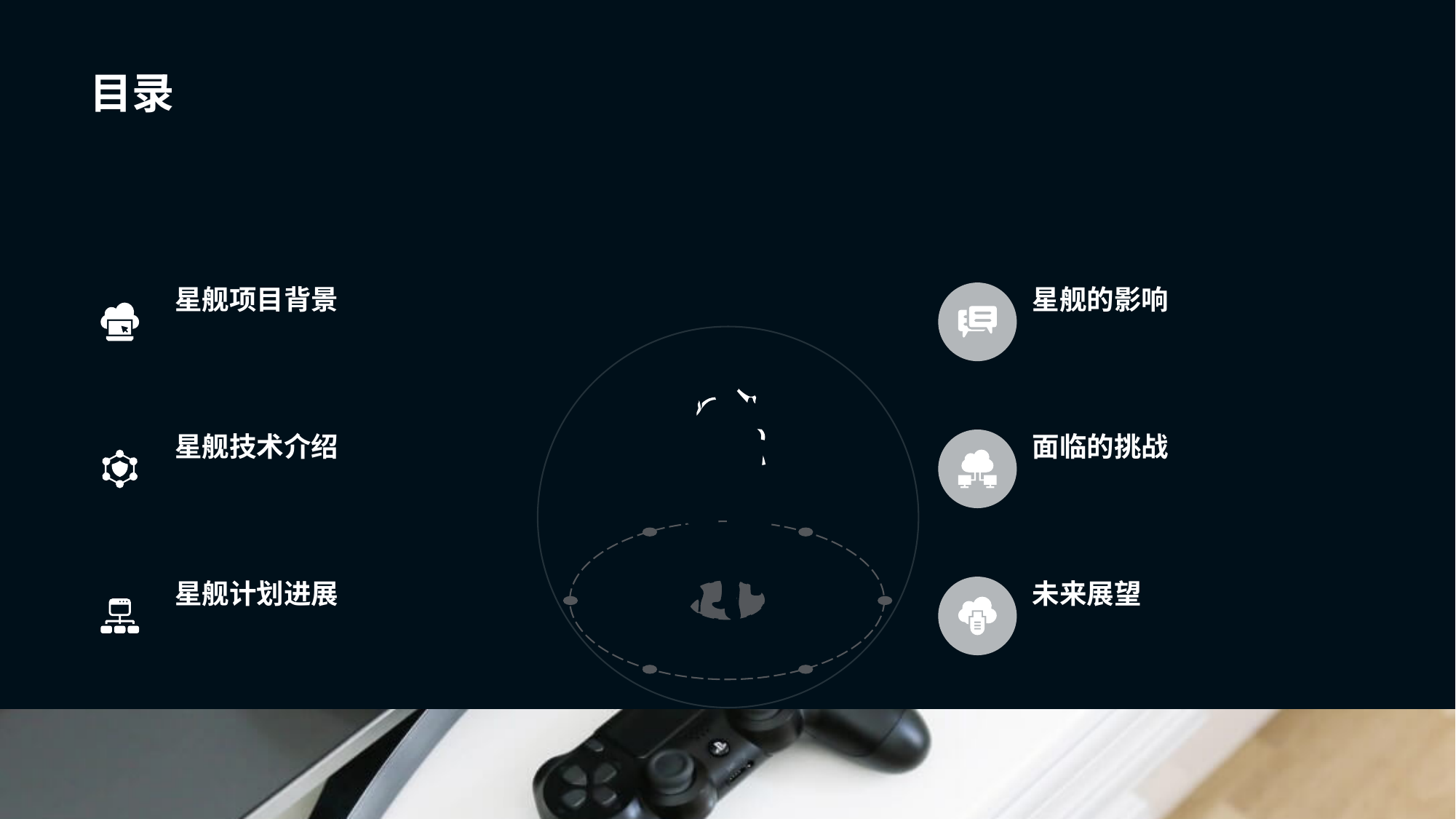

# 目录

星舰项目背景

星舰的影响

星舰技术介绍

面临的挑战

星舰计划进展

未来展望